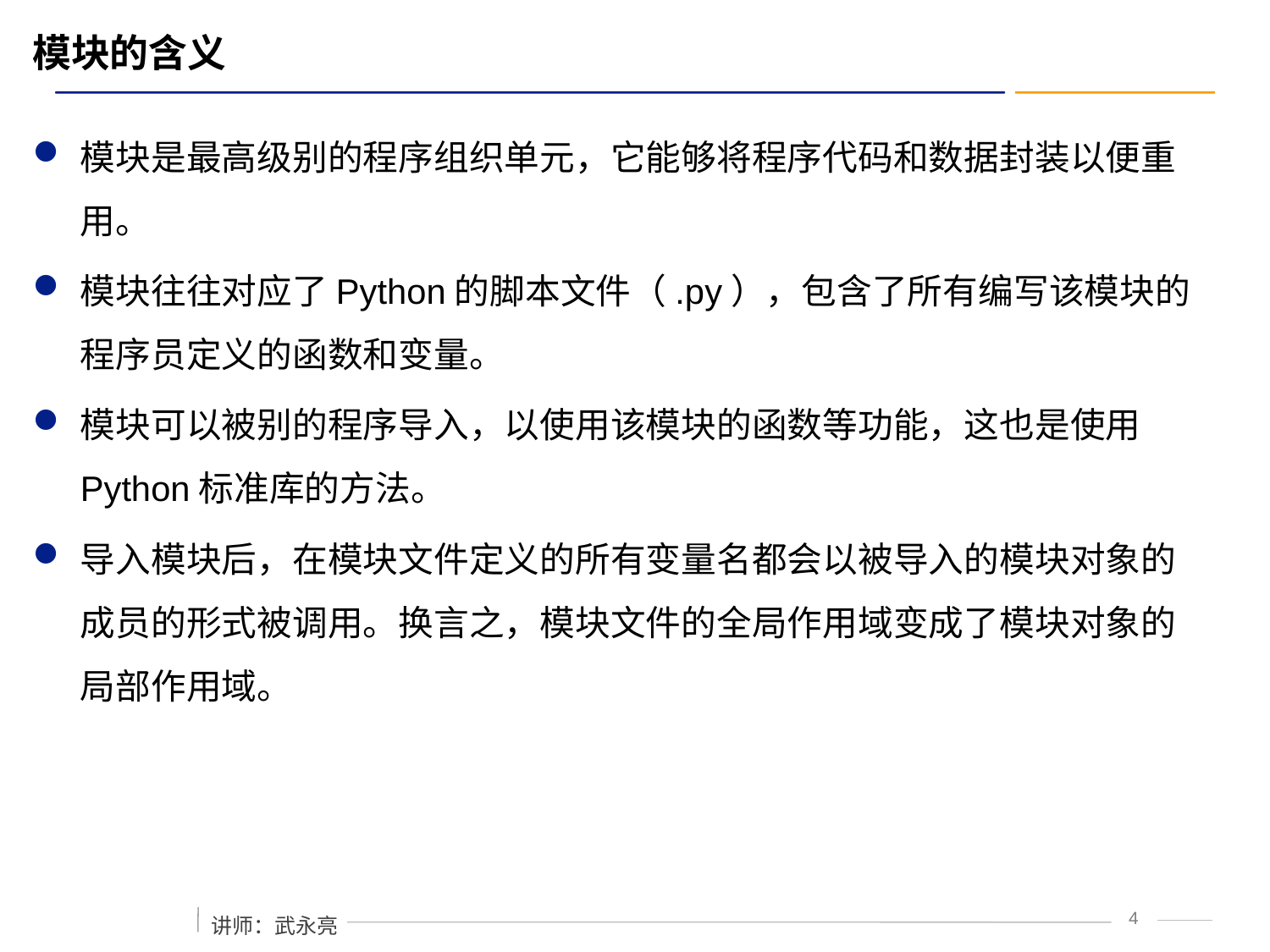

# 模块的含义
模块是最高级别的程序组织单元，它能够将程序代码和数据封装以便重用。
模块往往对应了Python的脚本文件（.py），包含了所有编写该模块的程序员定义的函数和变量。
模块可以被别的程序导入，以使用该模块的函数等功能，这也是使用Python标准库的方法。
导入模块后，在模块文件定义的所有变量名都会以被导入的模块对象的成员的形式被调用。换言之，模块文件的全局作用域变成了模块对象的局部作用域。